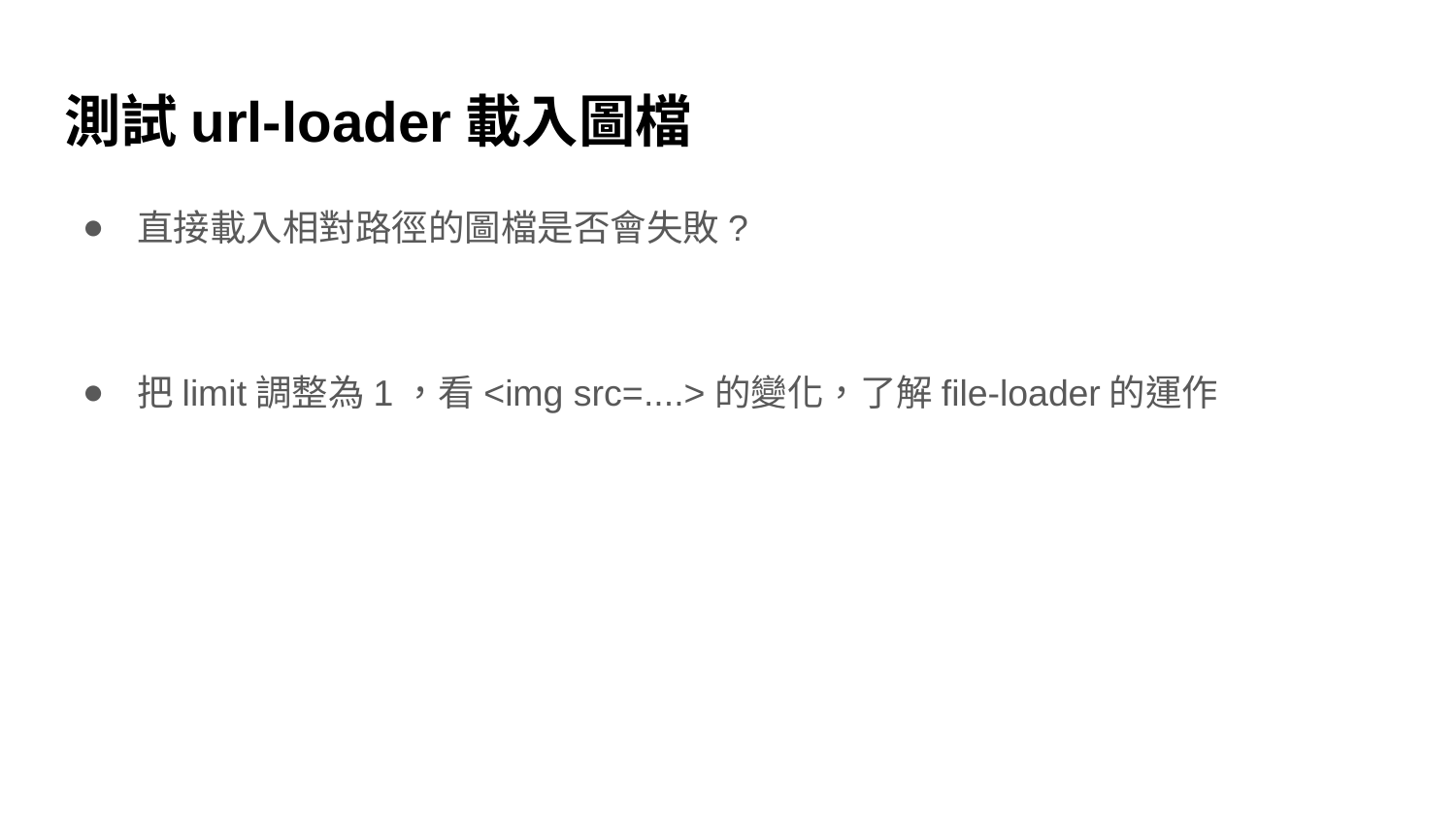

# 測試url-loader載入圖檔
直接載入相對路徑的圖檔是否會失敗?

把limit調整為1，看<img src=....>的變化，了解file-loader的運作